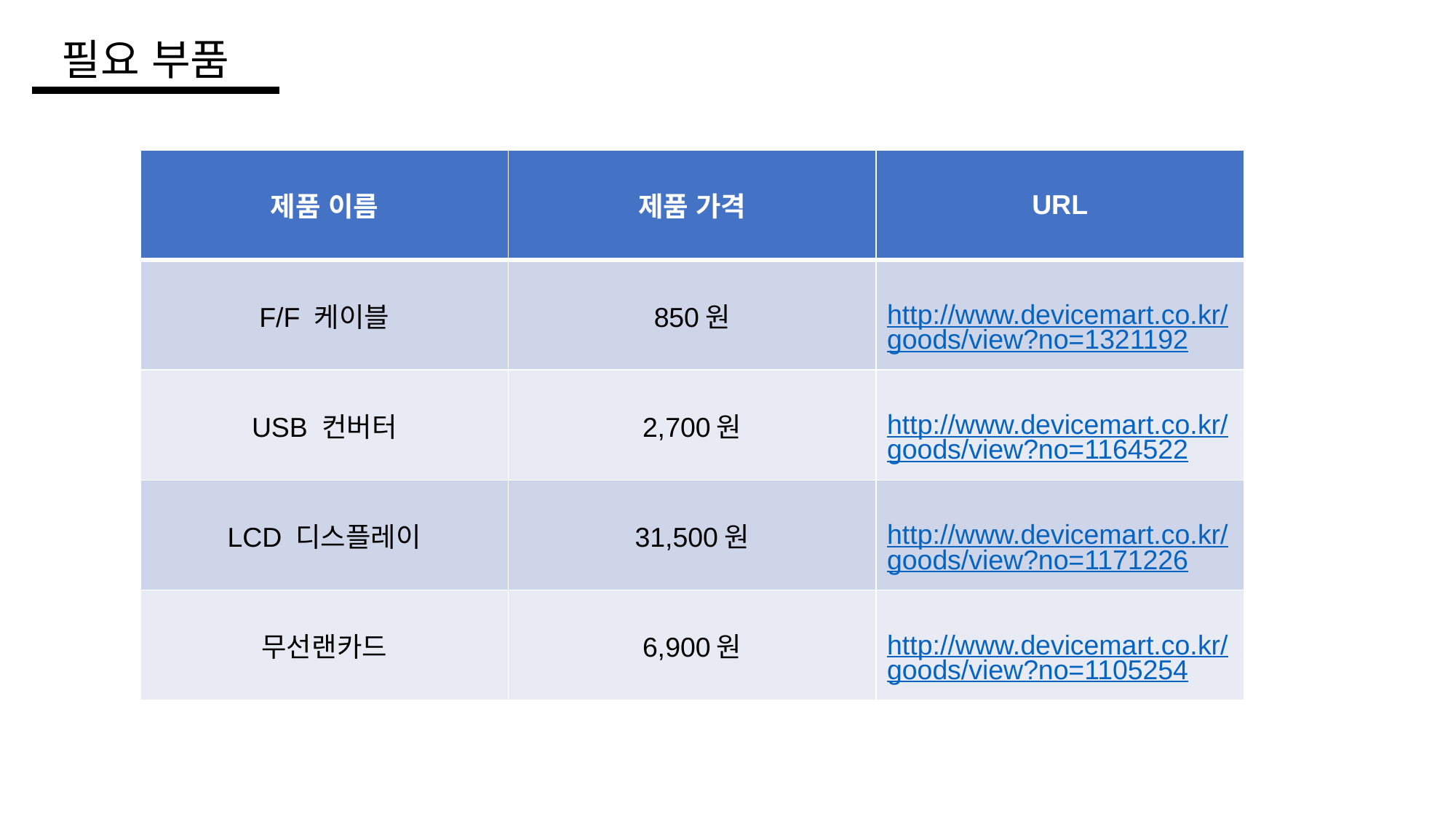

필요 부품

| 제품 이름 | 제품 가격 | URL |
| --- | --- | --- |
| F/F 케이블 | 850원 | http://www.devicemart.co.kr/goods/view?no=1321192 |
| USB 컨버터 | 2,700원 | http://www.devicemart.co.kr/goods/view?no=1164522 |
| LCD 디스플레이 | 31,500원 | http://www.devicemart.co.kr/goods/view?no=1171226 |
| 무선랜카드 | 6,900원 | http://www.devicemart.co.kr/goods/view?no=1105254 |